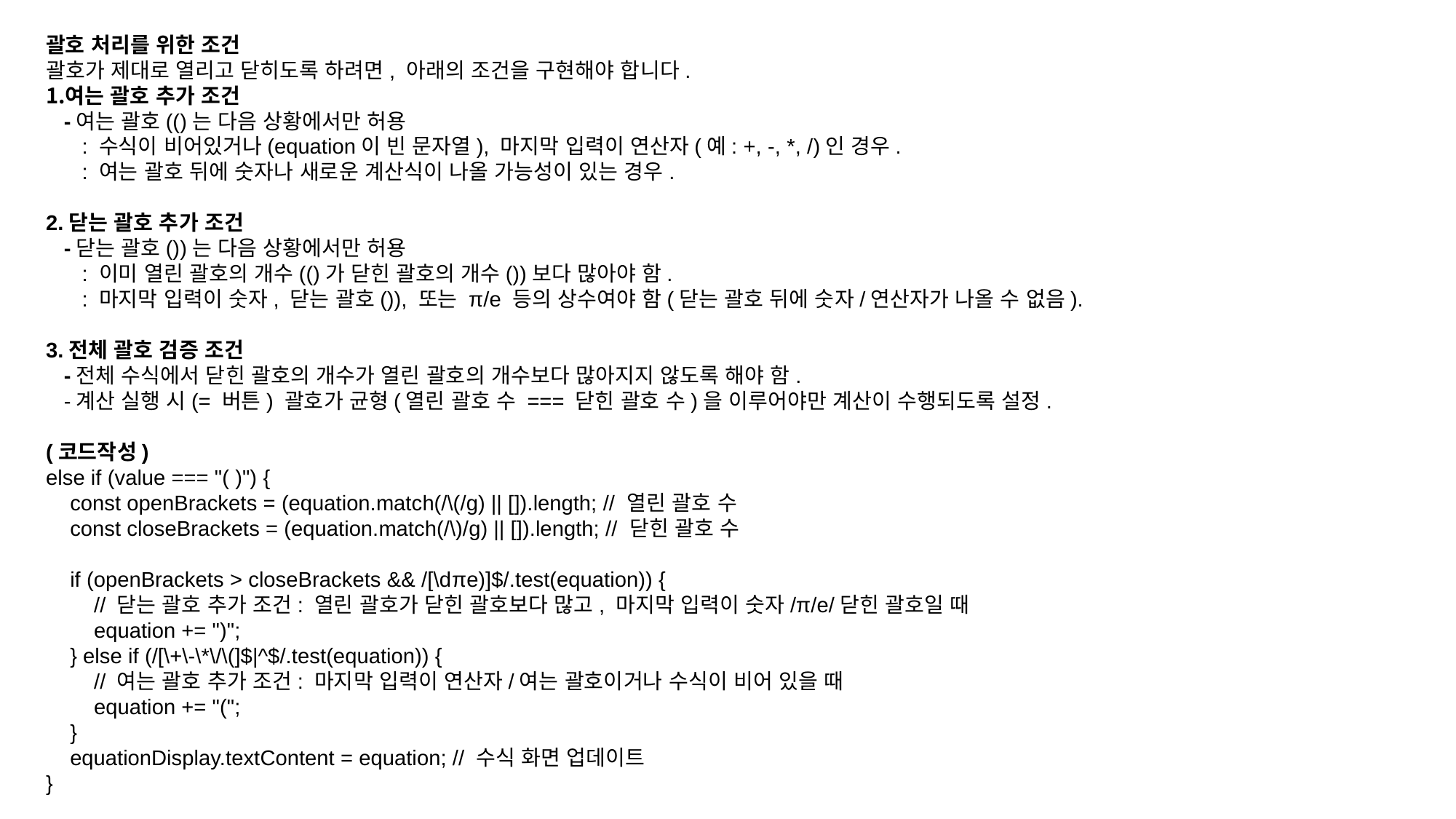

괄호 처리를 위한 조건
괄호가 제대로 열리고 닫히도록 하려면, 아래의 조건을 구현해야 합니다.
여는 괄호 추가 조건
   -여는 괄호(()는 다음 상황에서만 허용
      : 수식이 비어있거나(equation이 빈 문자열), 마지막 입력이 연산자(예: +, -, *, /)인 경우.
      : 여는 괄호 뒤에 숫자나 새로운 계산식이 나올 가능성이 있는 경우.

2.닫는 괄호 추가 조건
   -닫는 괄호())는 다음 상황에서만 허용
      : 이미 열린 괄호의 개수(()가 닫힌 괄호의 개수())보다 많아야 함.
      : 마지막 입력이 숫자, 닫는 괄호()), 또는 π/e 등의 상수여야 함(닫는 괄호 뒤에 숫자/연산자가 나올 수 없음).

3.전체 괄호 검증 조건
   -전체 수식에서 닫힌 괄호의 개수가 열린 괄호의 개수보다 많아지지 않도록 해야 함.
   -계산 실행 시(= 버튼) 괄호가 균형(열린 괄호 수 === 닫힌 괄호 수)을 이루어야만 계산이 수행되도록 설정.

(코드작성)
else if (value === "( )") {
    const openBrackets = (equation.match(/\(/g) || []).length; // 열린 괄호 수
    const closeBrackets = (equation.match(/\)/g) || []).length; // 닫힌 괄호 수

    if (openBrackets > closeBrackets && /[\dπe)]$/.test(equation)) {
        // 닫는 괄호 추가 조건: 열린 괄호가 닫힌 괄호보다 많고, 마지막 입력이 숫자/π/e/닫힌 괄호일 때
        equation += ")";
    } else if (/[\+\-\*\/\(]$|^$/.test(equation)) {
        // 여는 괄호 추가 조건: 마지막 입력이 연산자/여는 괄호이거나 수식이 비어 있을 때
        equation += "(";
    }
    equationDisplay.textContent = equation; // 수식 화면 업데이트
}